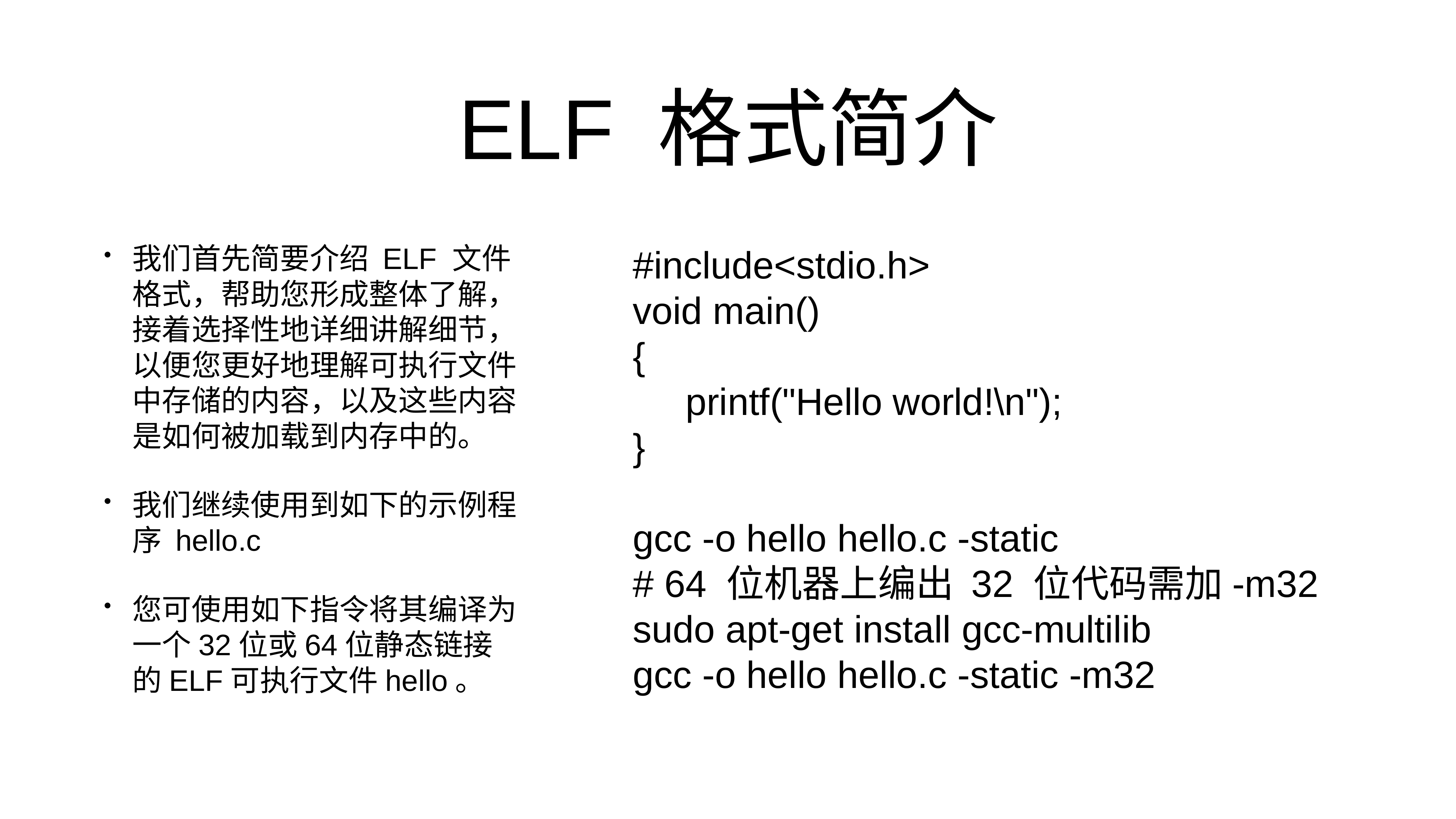

# ELF 格式简介
我们首先简要介绍 ELF 文件格式，帮助您形成整体了解，接着选择性地详细讲解细节，以便您更好地理解可执行文件中存储的内容，以及这些内容是如何被加载到内存中的。
我们继续使用到如下的示例程序 hello.c
您可使用如下指令将其编译为一个32位或64位静态链接的ELF可执行文件hello。
#include<stdio.h>
void main()
{
     printf("Hello world!\n");
}

gcc -o hello hello.c -static
# 64 位机器上编出 32 位代码需加-m32
sudo apt-get install gcc-multilib
gcc -o hello hello.c -static -m32